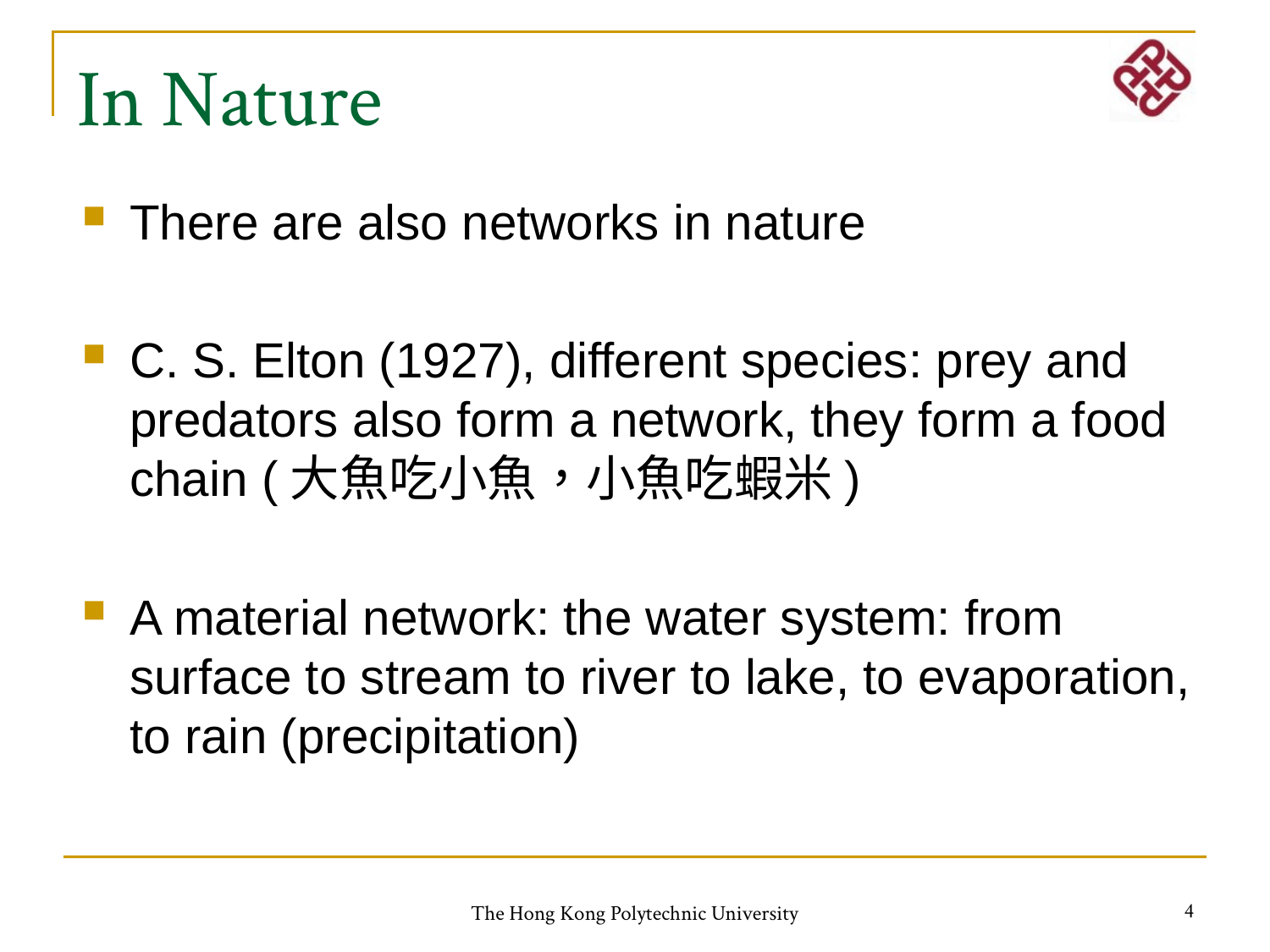

In Nature
There are also networks in nature

C. S. Elton (1927), different species: prey and predators also form a network, they form a food chain (大魚吃小魚，小魚吃蝦米)

A material network: the water system: from surface to stream to river to lake, to evaporation, to rain (precipitation)

4
The Hong Kong Polytechnic University